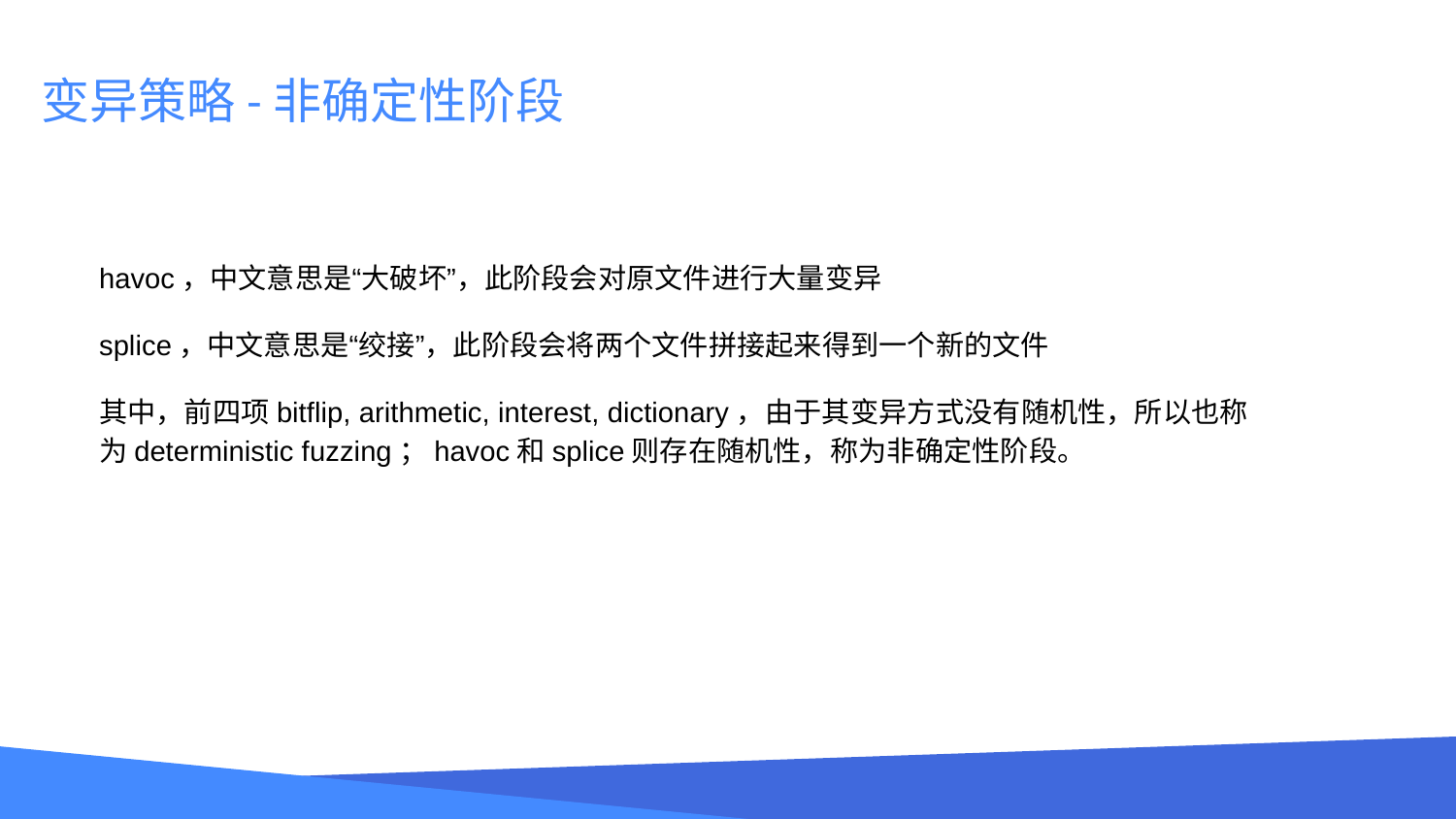

# 变异策略-非确定性阶段
havoc，中文意思是“大破坏”，此阶段会对原文件进行大量变异
splice，中文意思是“绞接”，此阶段会将两个文件拼接起来得到一个新的文件
其中，前四项bitflip, arithmetic, interest, dictionary，由于其变异方式没有随机性，所以也称为deterministic fuzzing；havoc和splice则存在随机性，称为非确定性阶段。